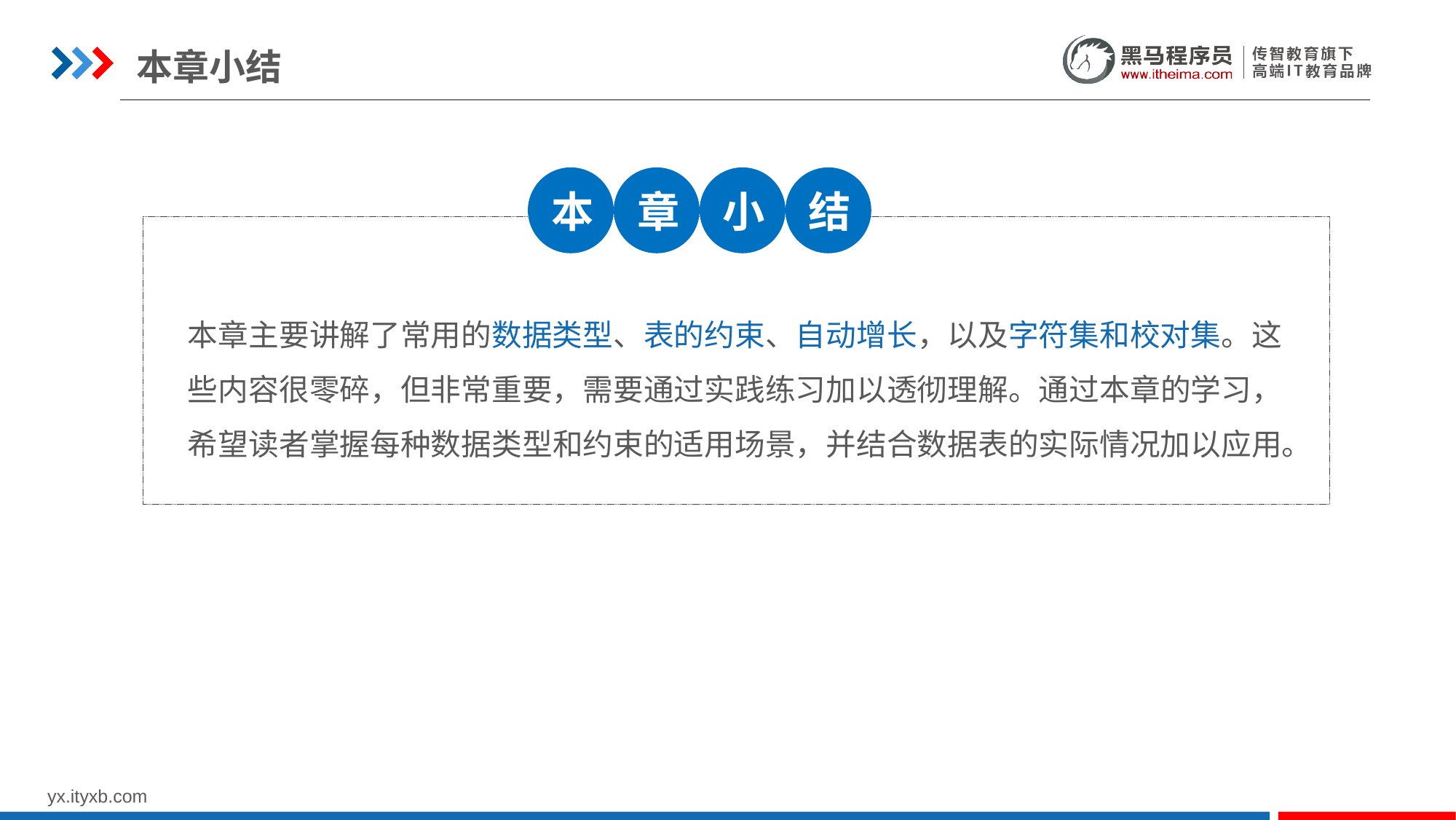

本章小结
本
章
小
结

本章主要讲解了常用的数据类型、表的约束、自动增长，以及字符集和校对集。这些内容很零碎，但非常重要，需要通过实践练习加以透彻理解。通过本章的学习，希望读者掌握每种数据类型和约束的适用场景，并结合数据表的实际情况加以应用。